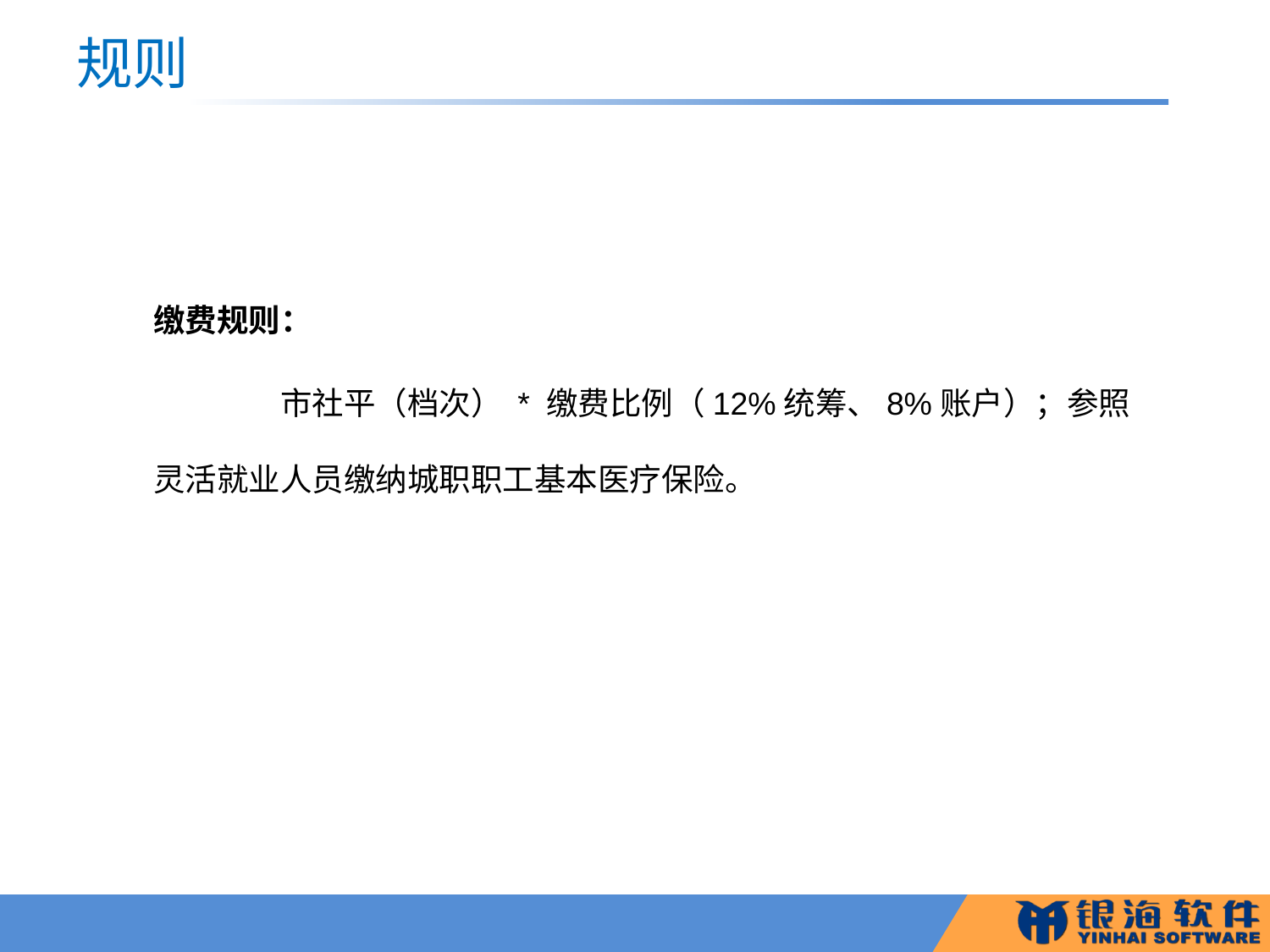

# 规则
缴费规则：
	市社平（档次） * 缴费比例（12%统筹、8%账户）；参照灵活就业人员缴纳城职职工基本医疗保险。